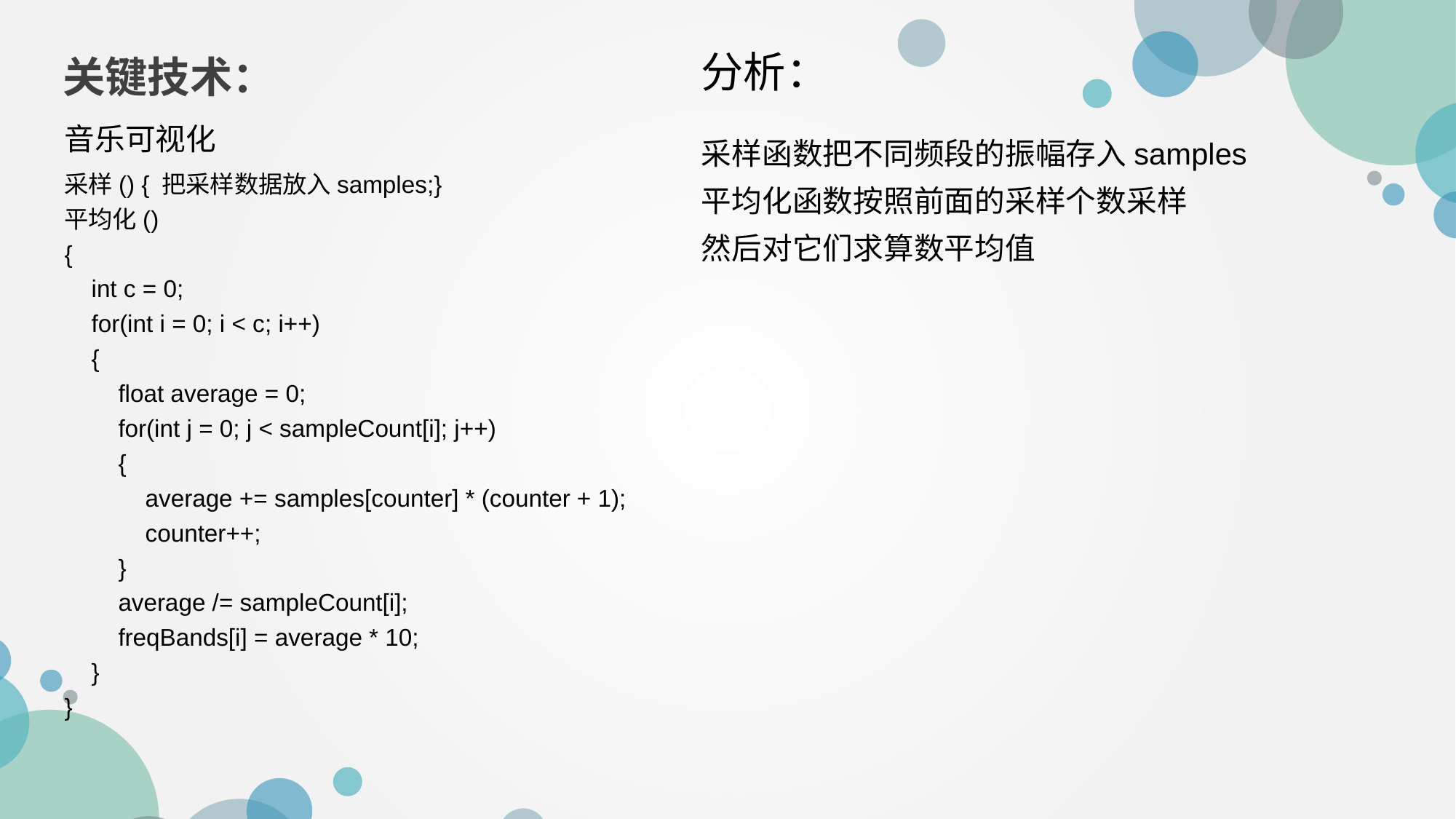

关键技术：

分析：
音乐可视化
采样函数把不同频段的振幅存入samples
平均化函数按照前面的采样个数采样
然后对它们求算数平均值
采样() { 把采样数据放入samples;}
平均化()
{
    int c = 0;
    for(int i = 0; i < c; i++)
    {
        float average = 0;
        for(int j = 0; j < sampleCount[i]; j++)
        {
            average += samples[counter] * (counter + 1);
            counter++;
        }
        average /= sampleCount[i];
        freqBands[i] = average * 10;
    }
}